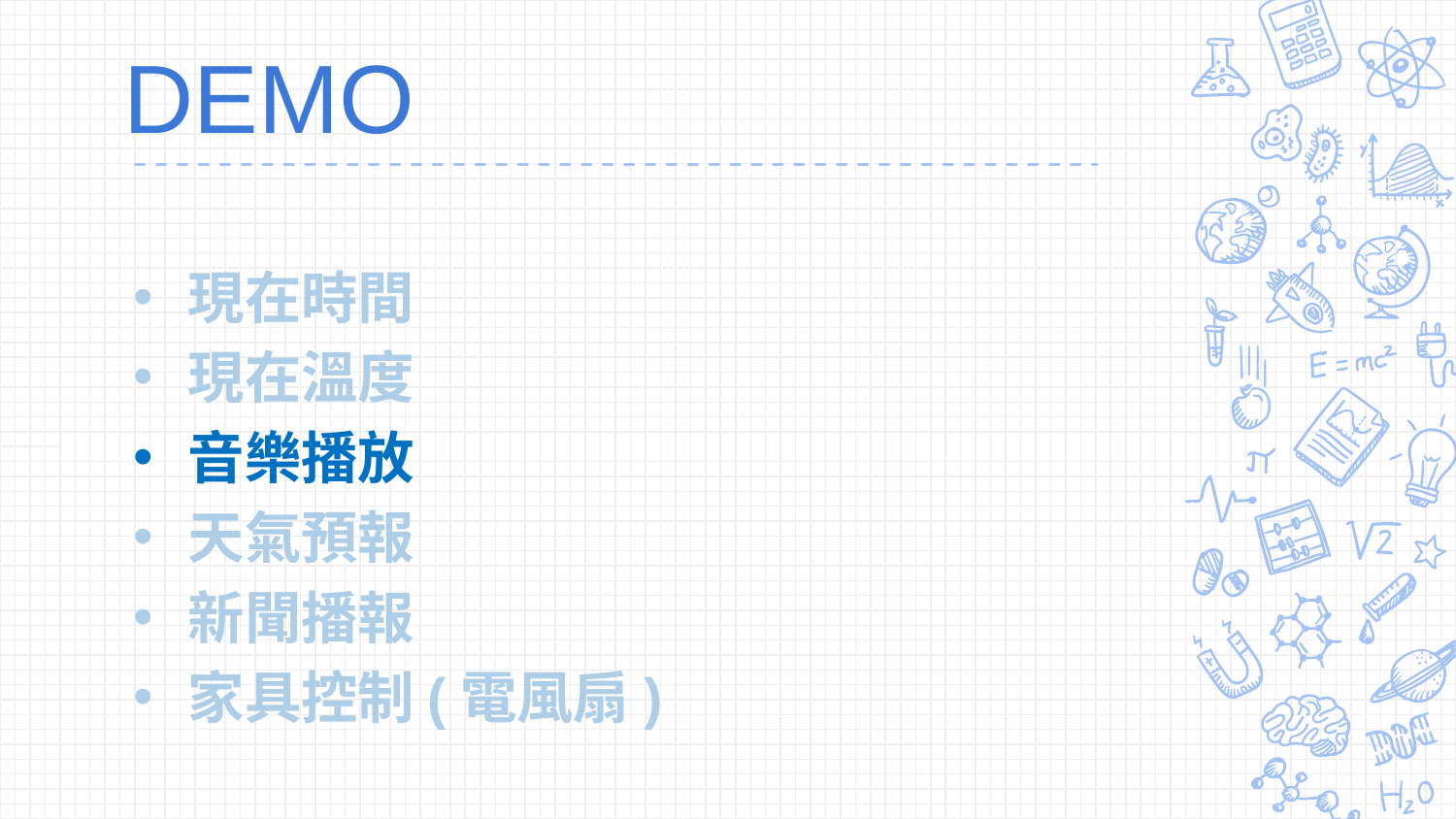

# DEMO
現在時間
現在溫度
音樂播放
天氣預報
新聞播報
家具控制(電風扇)